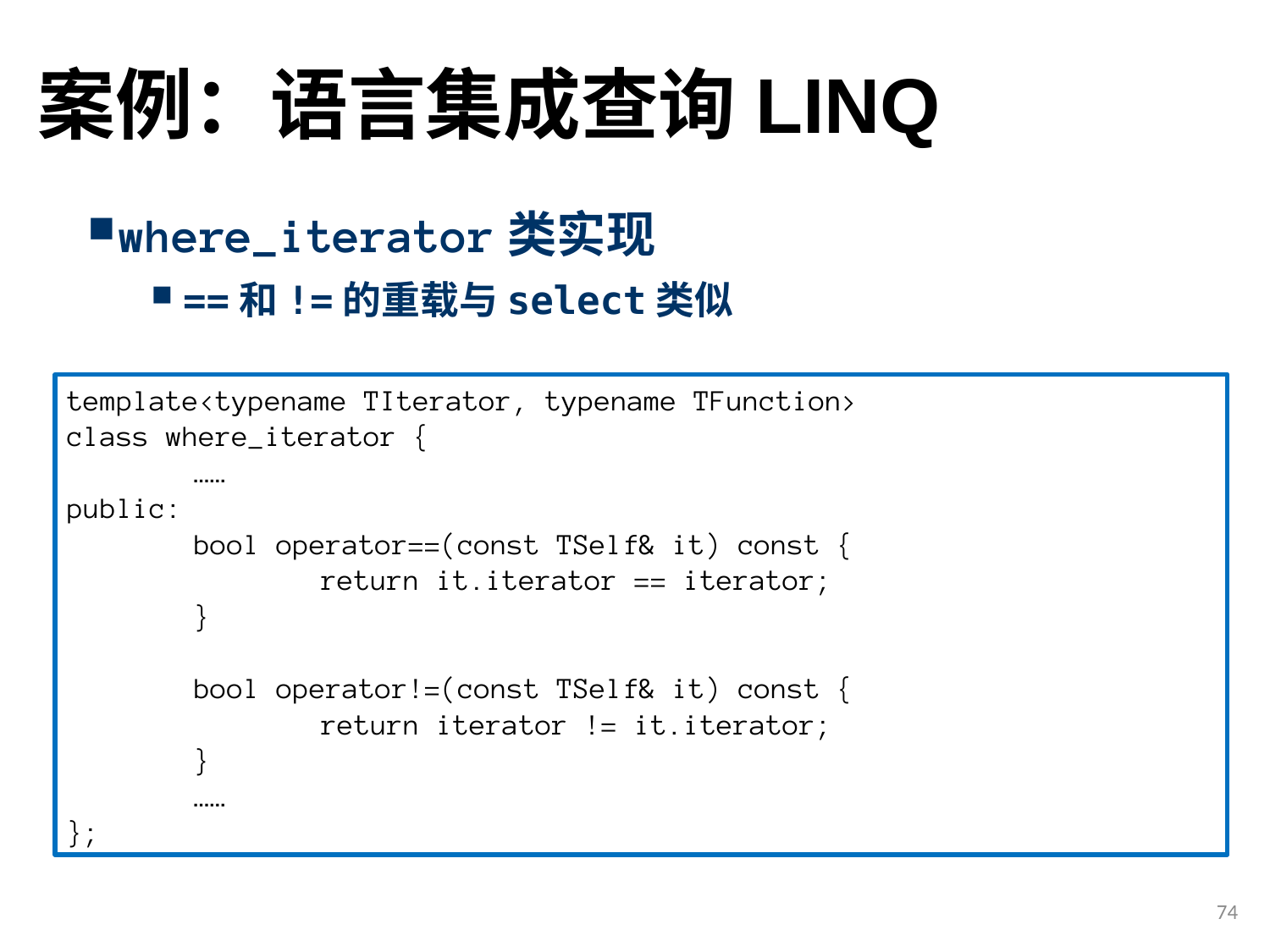

# 案例：语言集成查询LINQ
where_iterator类实现
==和!=的重载与select类似
template<typename TIterator, typename TFunction>
class where_iterator {
	……
public:
	bool operator==(const TSelf& it) const {
		return it.iterator == iterator;
	}

	bool operator!=(const TSelf& it) const {
		return iterator != it.iterator;
	}
	……
};
74